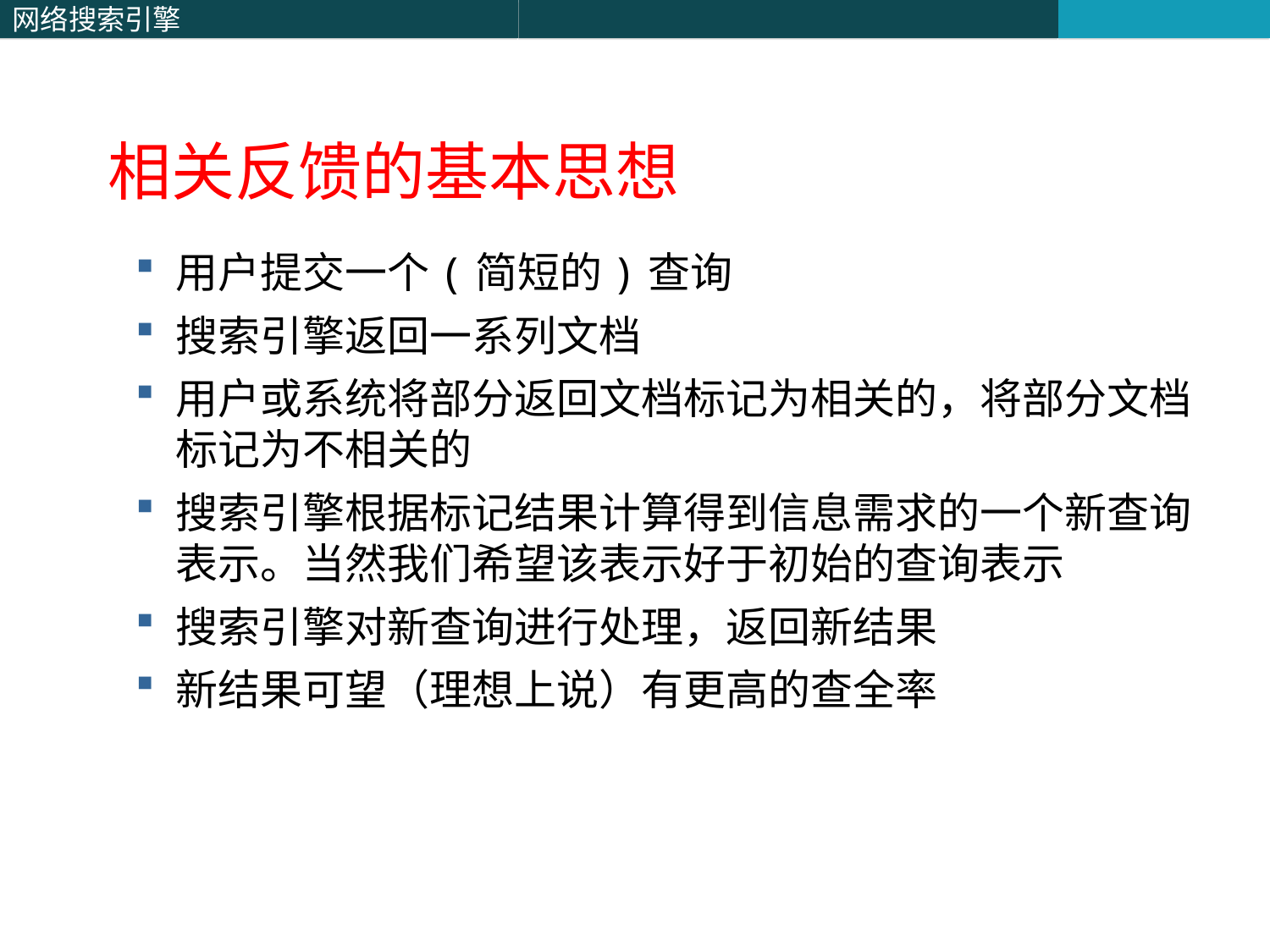

相关反馈的基本思想
用户提交一个(简短的)查询
搜索引擎返回一系列文档
用户或系统将部分返回文档标记为相关的，将部分文档标记为不相关的
搜索引擎根据标记结果计算得到信息需求的一个新查询表示。当然我们希望该表示好于初始的查询表示
搜索引擎对新查询进行处理，返回新结果
新结果可望（理想上说）有更高的查全率